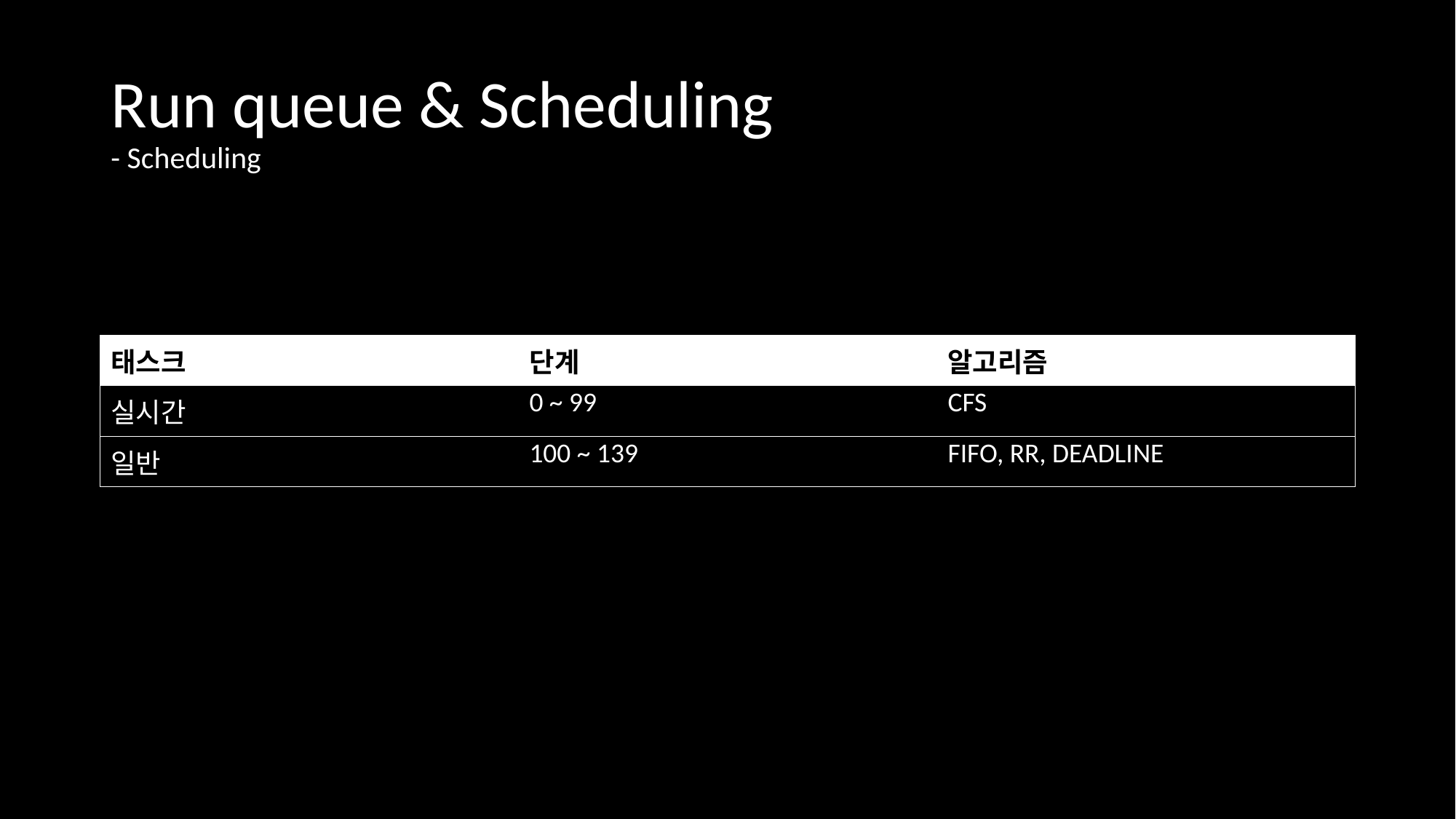

# Run queue & Scheduling - Scheduling
| 태스크 | 단계 | 알고리즘 |
| --- | --- | --- |
| 실시간 | 0 ~ 99 | CFS |
| 일반 | 100 ~ 139 | FIFO, RR, DEADLINE |